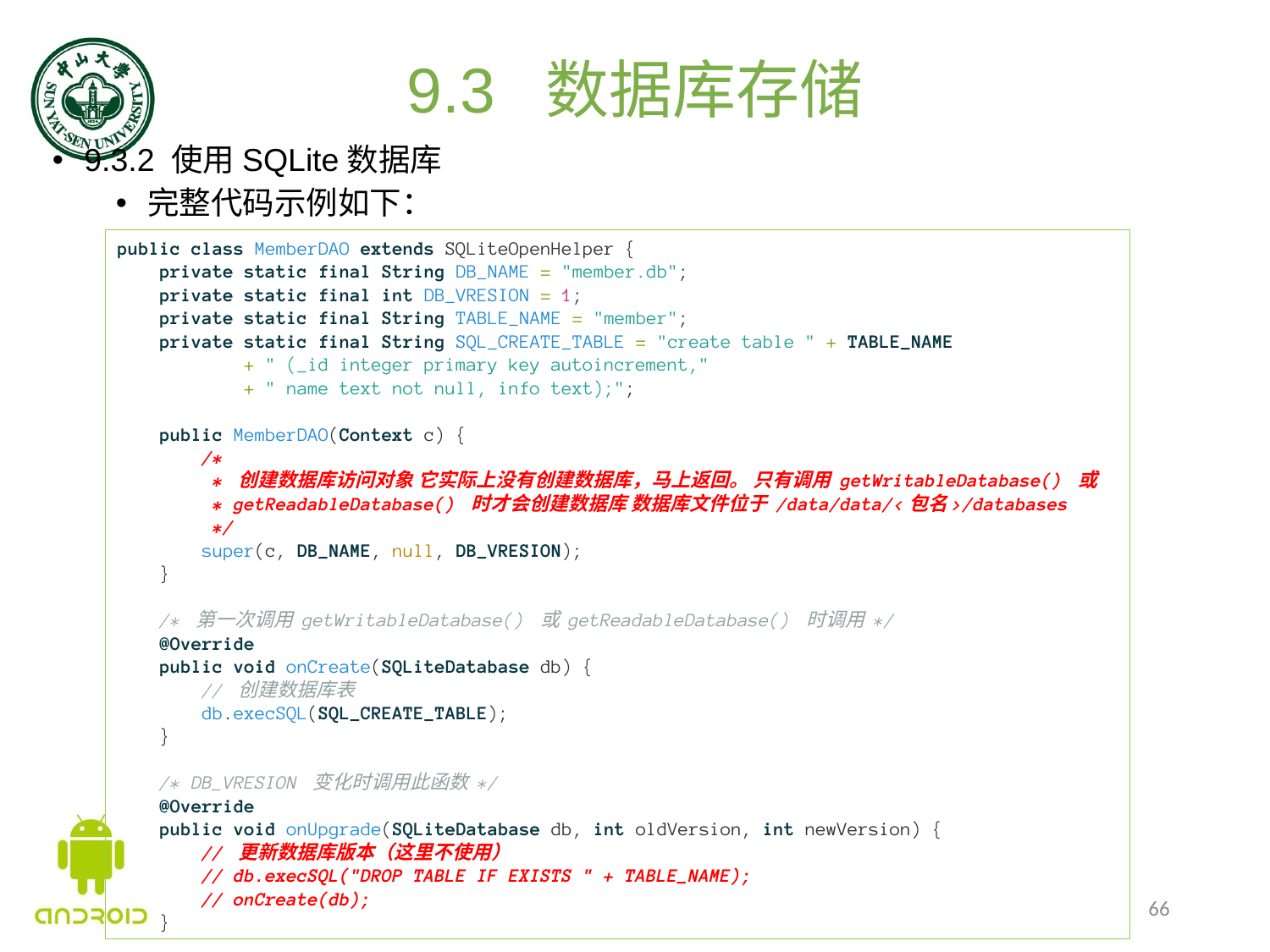

# 9.3  数据库存储
9.3.2 使用SQLite数据库
完整代码示例如下：
public class MemberDAO extends SQLiteOpenHelper {
    private static final String DB_NAME = "member.db";
    private static final int DB_VRESION = 1;
    private static final String TABLE_NAME = "member";
    private static final String SQL_CREATE_TABLE = "create table " + TABLE_NAME
            + " (_id integer primary key autoincrement,"
            + " name text not null, info text);";
    public MemberDAO(Context c) {
        /*
         * 创建数据库访问对象 它实际上没有创建数据库，马上返回。 只有调用 getWritableDatabase() 或
         * getReadableDatabase() 时才会创建数据库 数据库文件位于 /data/data/<包名>/databases
         */
        super(c, DB_NAME, null, DB_VRESION);
    }
    /* 第一次调用 getWritableDatabase() 或 getReadableDatabase() 时调用 */
    @Override
    public void onCreate(SQLiteDatabase db) {
        // 创建数据库表
        db.execSQL(SQL_CREATE_TABLE);
    }
    /* DB_VRESION 变化时调用此函数 */
    @Override
    public void onUpgrade(SQLiteDatabase db, int oldVersion, int newVersion) {
        // 更新数据库版本（这里不使用）
        // db.execSQL("DROP TABLE IF EXISTS " + TABLE_NAME);
        // onCreate(db);
    }
66